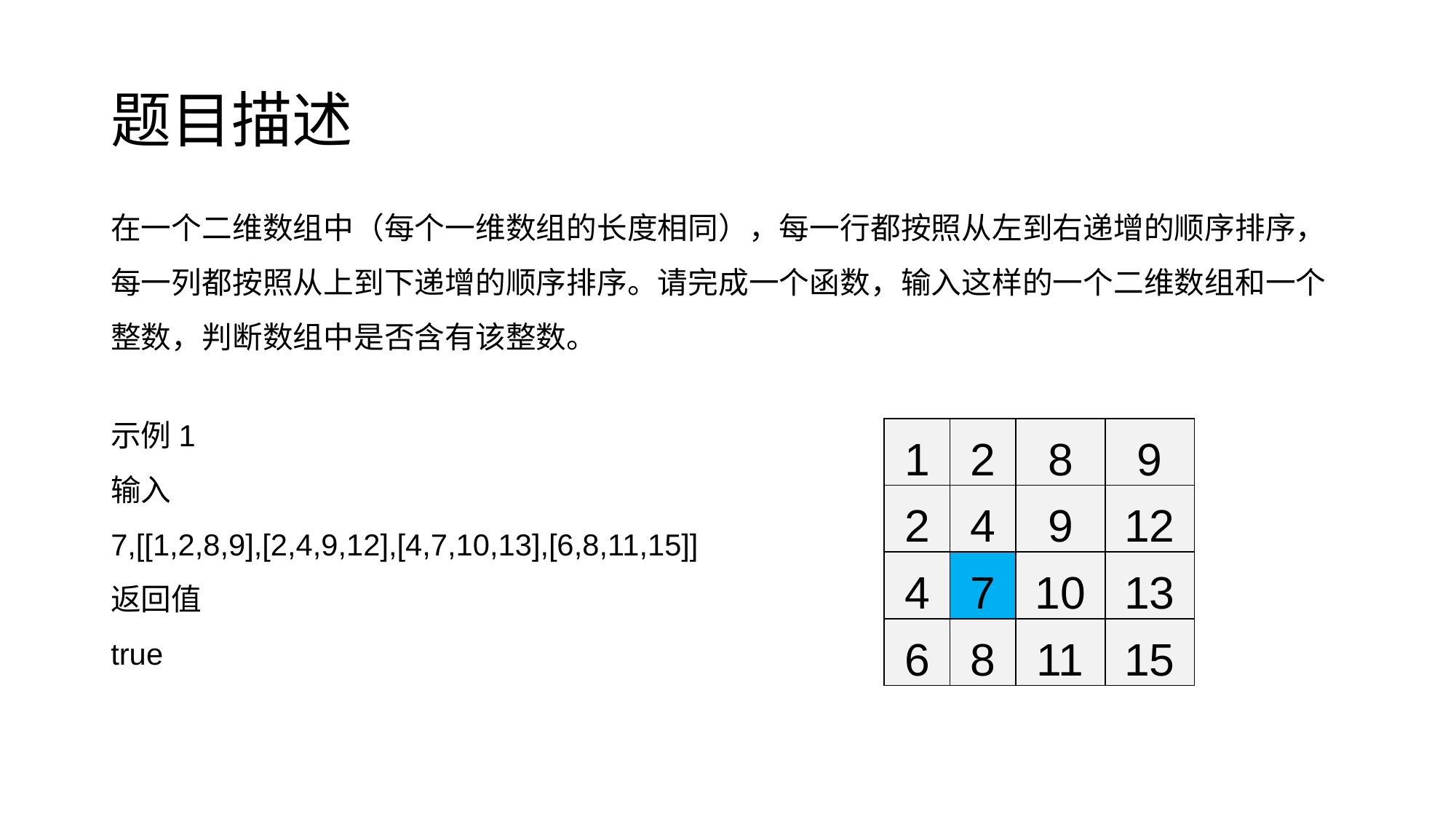

# 题目描述
在一个二维数组中（每个一维数组的长度相同），每一行都按照从左到右递增的顺序排序，每一列都按照从上到下递增的顺序排序。请完成一个函数，输入这样的一个二维数组和一个整数，判断数组中是否含有该整数。
示例1
输入
7,[[1,2,8,9],[2,4,9,12],[4,7,10,13],[6,8,11,15]]
返回值
true
| 1 | 2 | 8 | 9 |
| --- | --- | --- | --- |
| 2 | 4 | 9 | 12 |
| 4 | 7 | 10 | 13 |
| 6 | 8 | 11 | 15 |